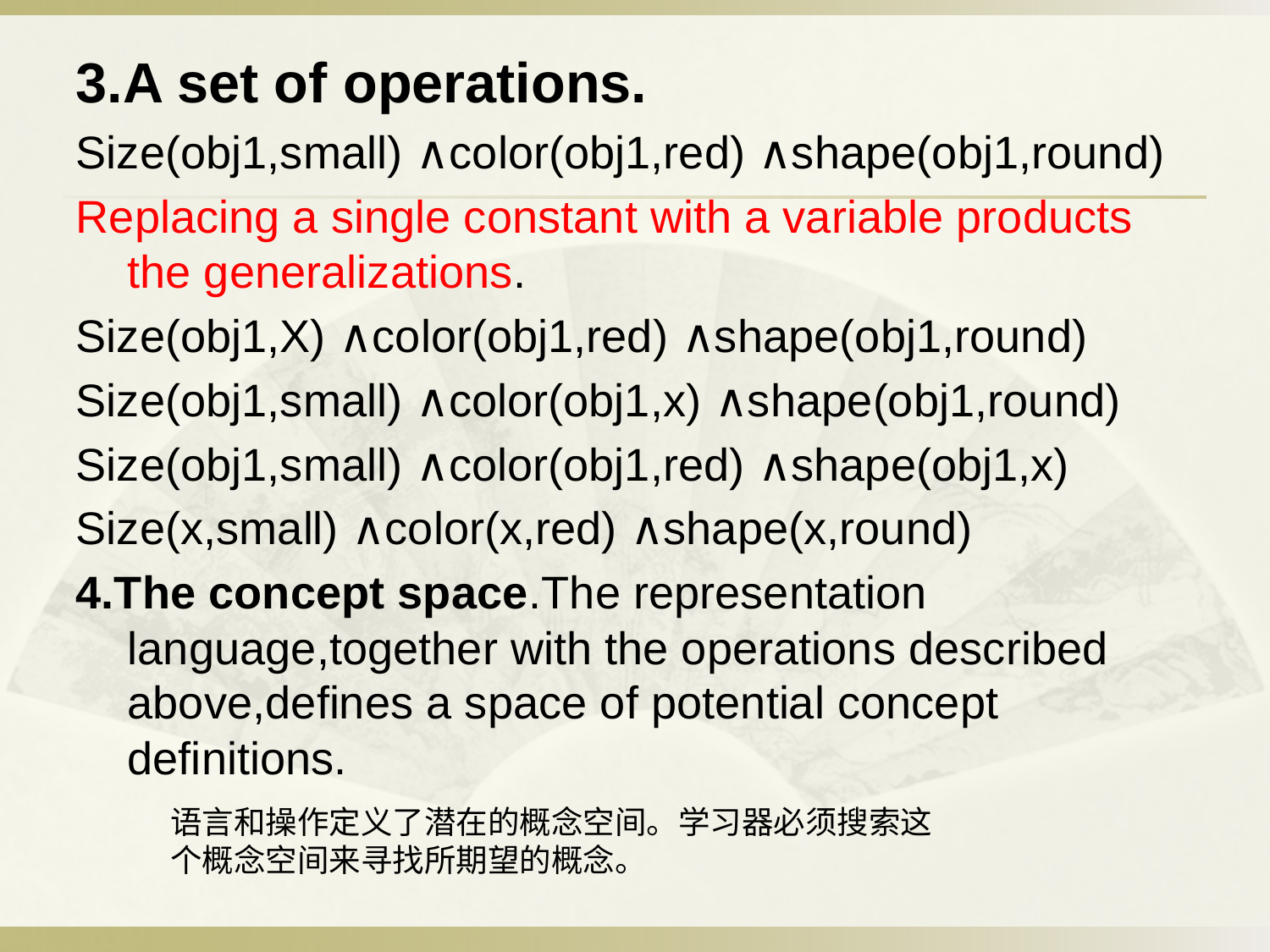

3.A set of operations.
Size(obj1,small) ∧color(obj1,red) ∧shape(obj1,round)
Replacing a single constant with a variable products the generalizations.
Size(obj1,X) ∧color(obj1,red) ∧shape(obj1,round)
Size(obj1,small) ∧color(obj1,x) ∧shape(obj1,round)
Size(obj1,small) ∧color(obj1,red) ∧shape(obj1,x)
Size(x,small) ∧color(x,red) ∧shape(x,round)
4.The concept space.The representation language,together with the operations described above,defines a space of potential concept definitions.

语言和操作定义了潜在的概念空间。学习器必须搜索这个概念空间来寻找所期望的概念。